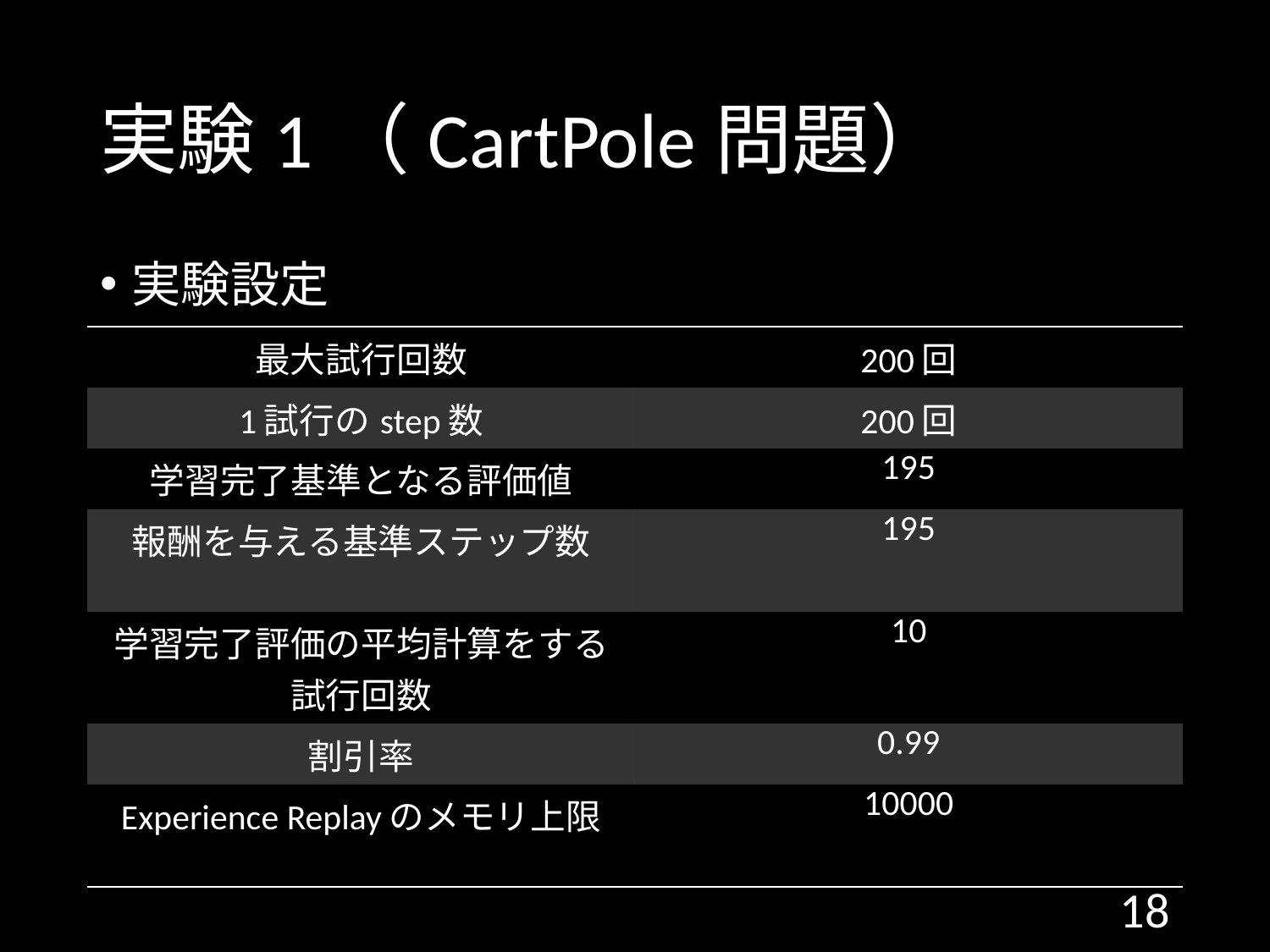

# 実験1（CartPole問題）
実験設定

| 最大試行回数 | 200回 |
| --- | --- |
| 1試行のstep数 | 200回 |
| 学習完了基準となる評価値 | 195 |
| 報酬を与える基準ステップ数 | 195 |
| 学習完了評価の平均計算をする試行回数 | 10 |
| 割引率 | 0.99 |
| Experience Replayのメモリ上限 | 10000 |
18